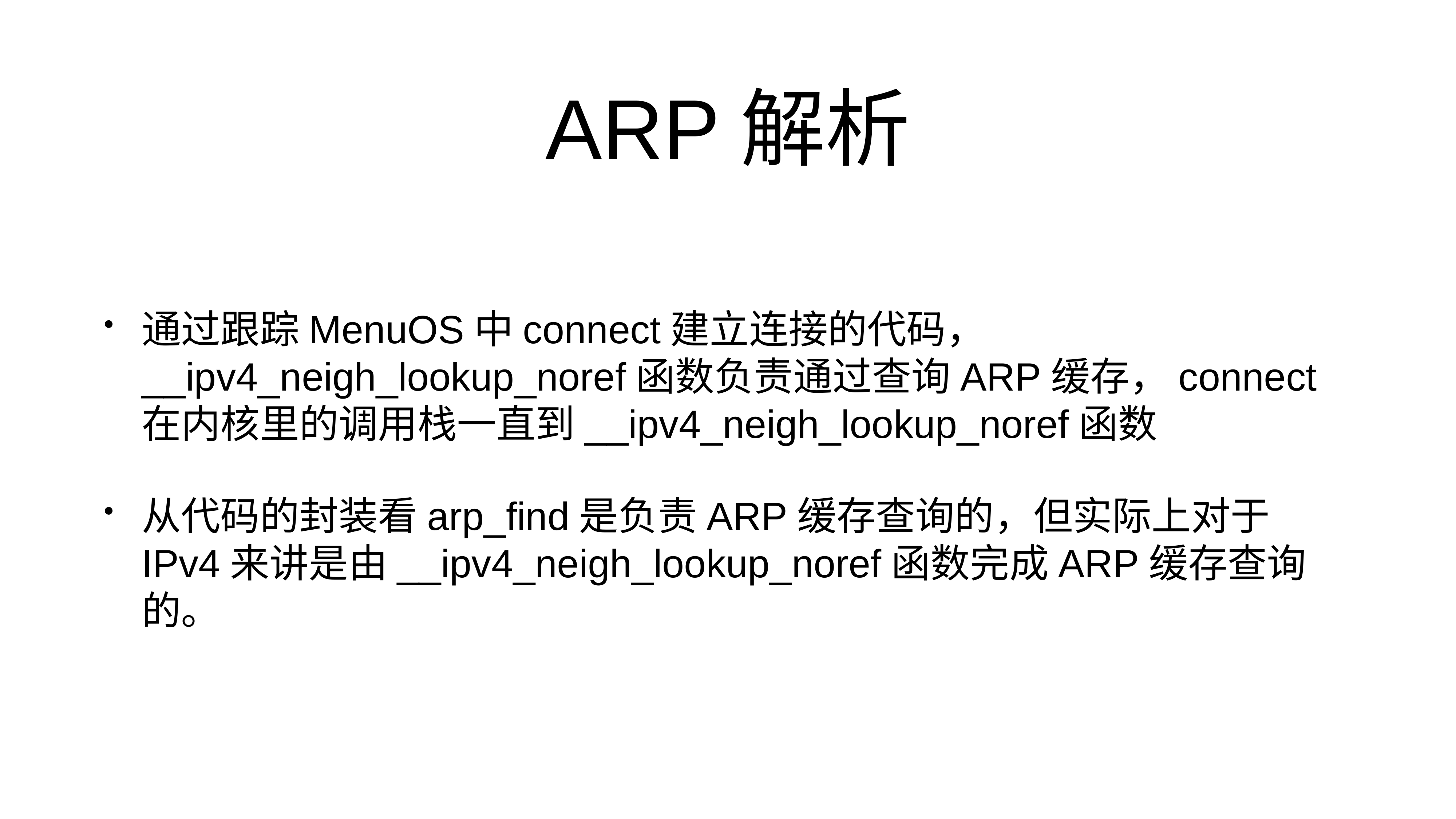

# ARP解析
通过跟踪MenuOS中connect建立连接的代码， __ipv4_neigh_lookup_noref函数负责通过查询ARP缓存，connect在内核里的调用栈一直到__ipv4_neigh_lookup_noref函数
从代码的封装看arp_find是负责ARP缓存查询的，但实际上对于IPv4来讲是由__ipv4_neigh_lookup_noref函数完成ARP缓存查询的。